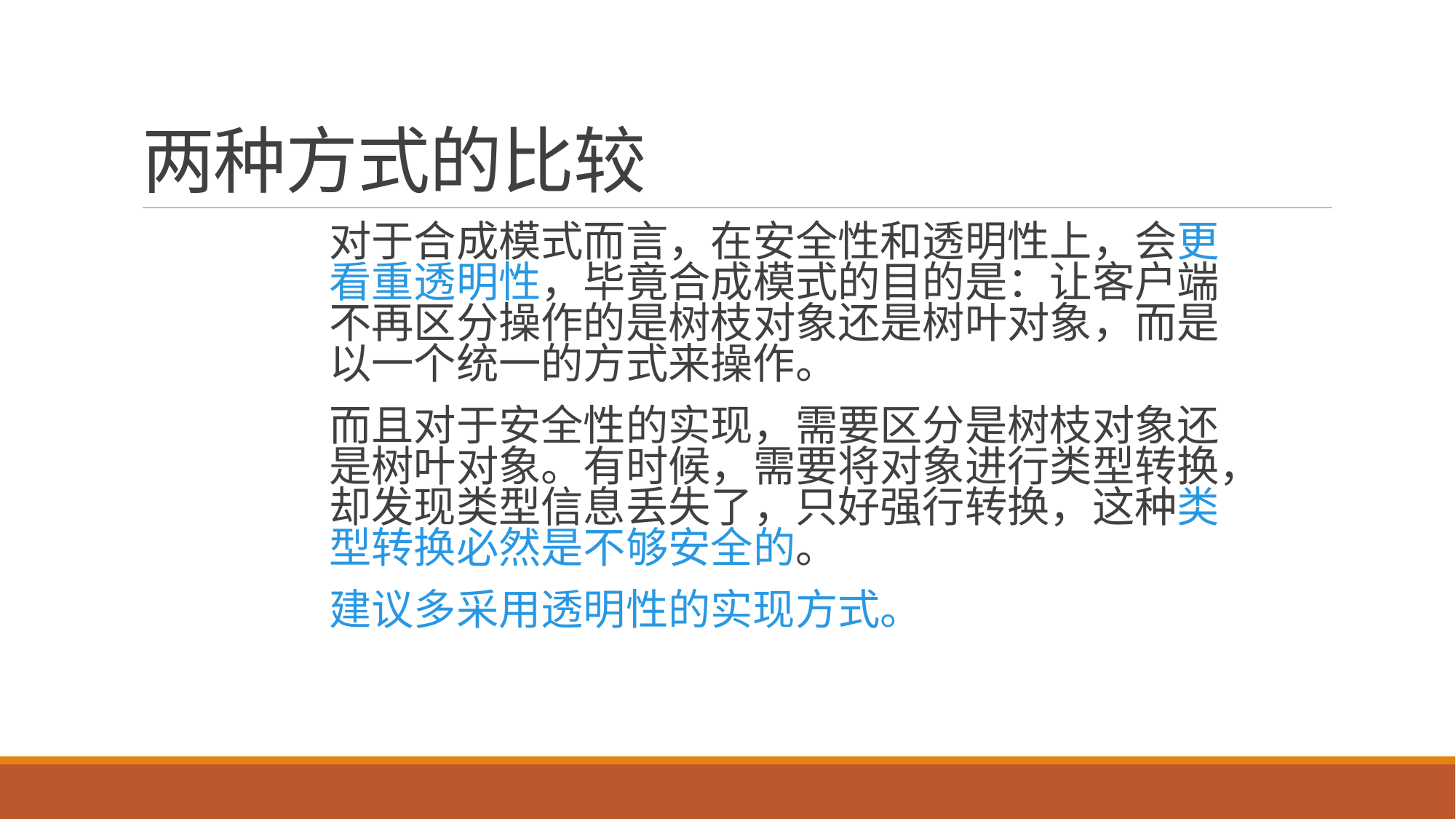

# 两种方式的比较
对于合成模式而言，在安全性和透明性上，会更看重透明性，毕竟合成模式的目的是：让客户端不再区分操作的是树枝对象还是树叶对象，而是以一个统一的方式来操作。
而且对于安全性的实现，需要区分是树枝对象还是树叶对象。有时候，需要将对象进行类型转换，却发现类型信息丢失了，只好强行转换，这种类型转换必然是不够安全的。
建议多采用透明性的实现方式。